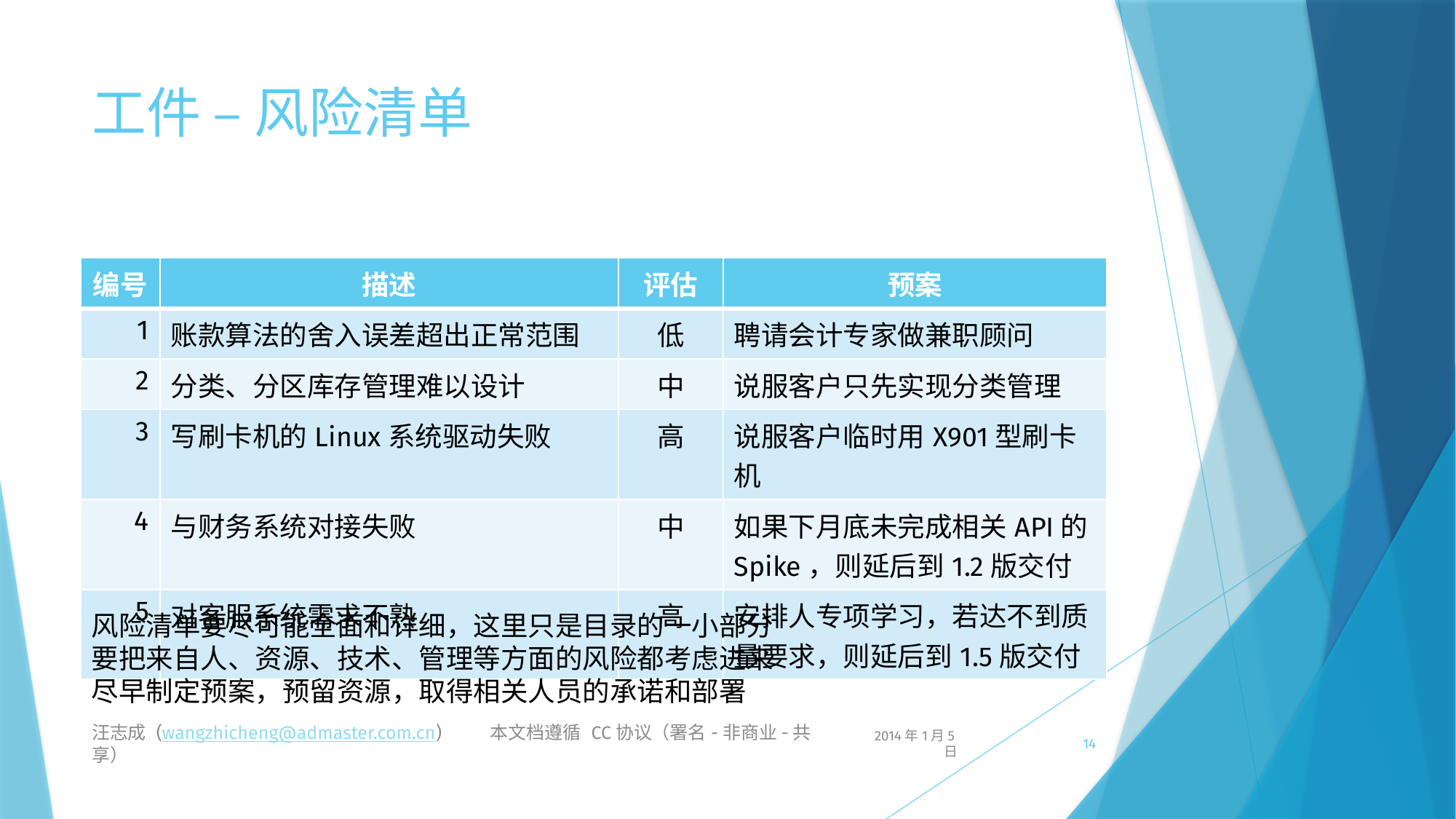

# 工件 – 风险清单
| 编号 | 描述 | 评估 | 预案 |
| --- | --- | --- | --- |
| 1 | 账款算法的舍入误差超出正常范围 | 低 | 聘请会计专家做兼职顾问 |
| 2 | 分类、分区库存管理难以设计 | 中 | 说服客户只先实现分类管理 |
| 3 | 写刷卡机的Linux系统驱动失败 | 高 | 说服客户临时用X901型刷卡机 |
| 4 | 与财务系统对接失败 | 中 | 如果下月底未完成相关API的Spike，则延后到1.2版交付 |
| 5 | 对客服系统需求不熟 | 高 | 安排人专项学习，若达不到质量要求，则延后到1.5版交付 |
风险清单要尽可能全面和详细，这里只是目录的一小部分
要把来自人、资源、技术、管理等方面的风险都考虑进来
尽早制定预案，预留资源，取得相关人员的承诺和部署
汪志成 (wangzhicheng@admaster.com.cn)         本文档遵循 CC协议（署名-非商业-共享）
2014年1月5日
14